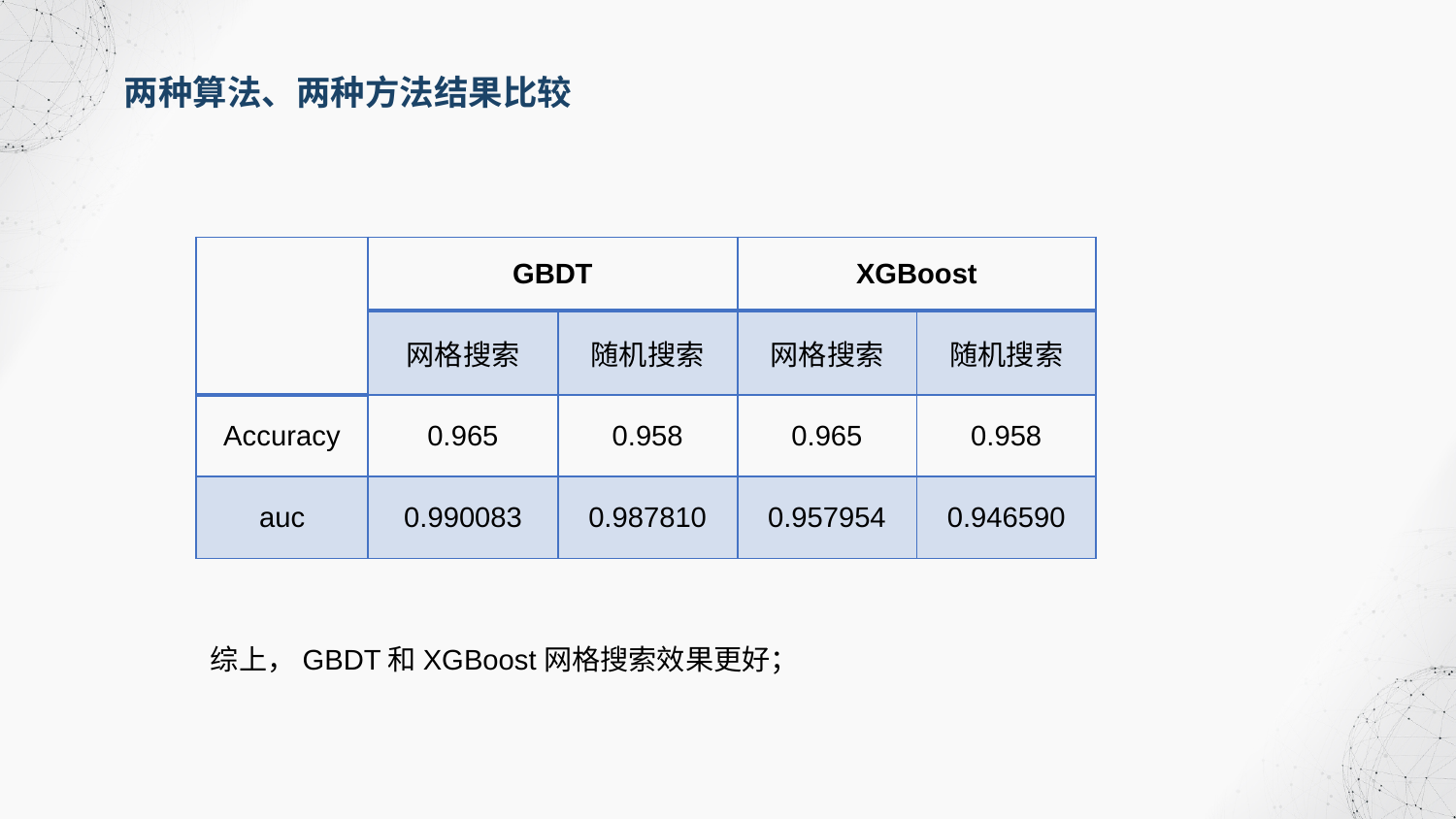

两种算法、两种方法结果比较
|  | GBDT |  | XGBoost |  |
| --- | --- | --- | --- | --- |
|  | 网格搜索 | 随机搜索 | 网格搜索 | 随机搜索 |
| Accuracy | 0.965 | 0.958 | 0.965 | 0.958 |
| auc | 0.990083 | 0.987810 | 0.957954 | 0.946590 |
综上，GBDT和XGBoost网格搜索效果更好；